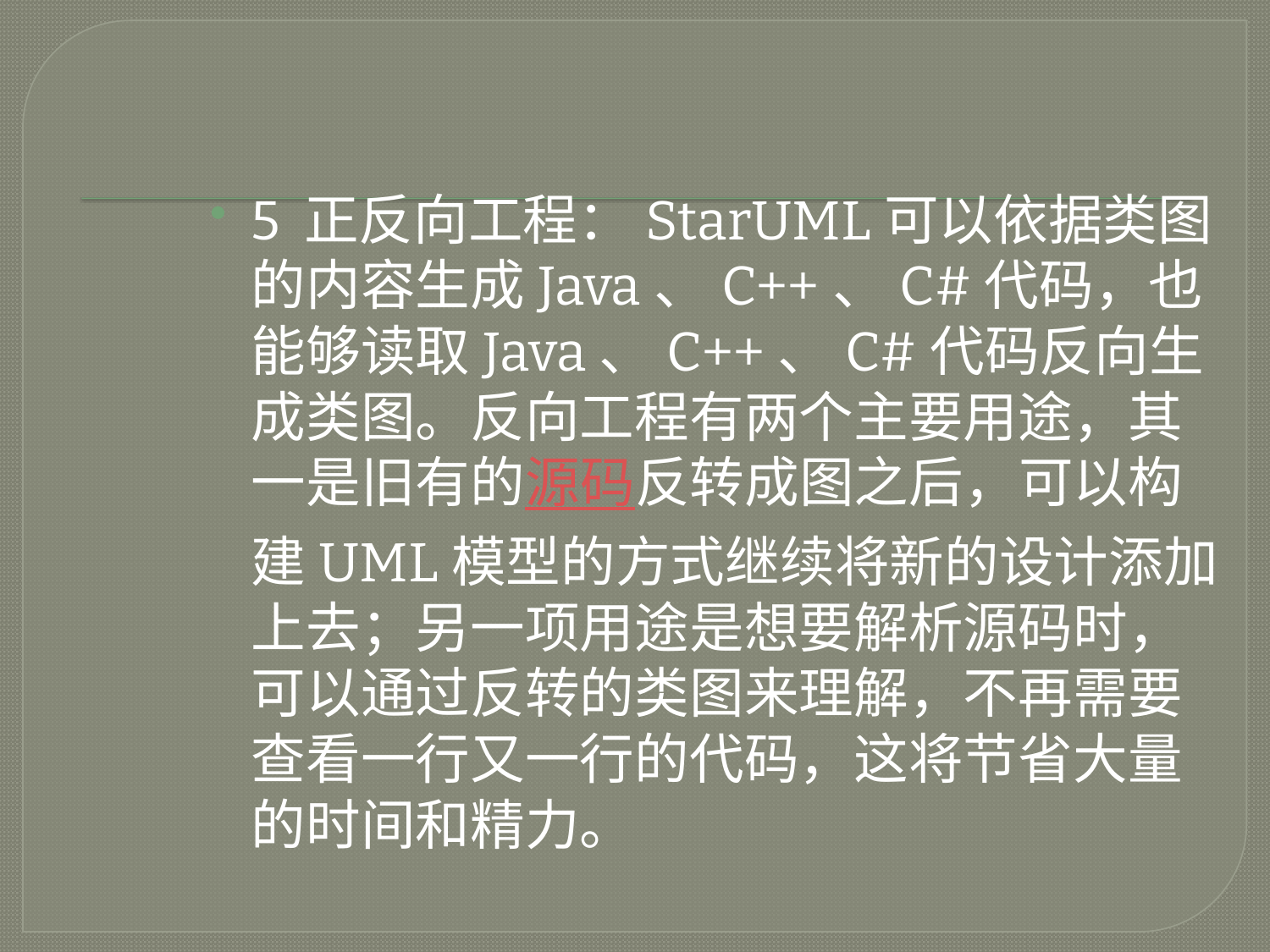

5 正反向工程：StarUML可以依据类图的内容生成Java、C++、C#代码，也能够读取Java、C++、C#代码反向生成类图。反向工程有两个主要用途，其一是旧有的源码反转成图之后，可以构建UML模型的方式继续将新的设计添加上去；另一项用途是想要解析源码时，可以通过反转的类图来理解，不再需要查看一行又一行的代码，这将节省大量的时间和精力。